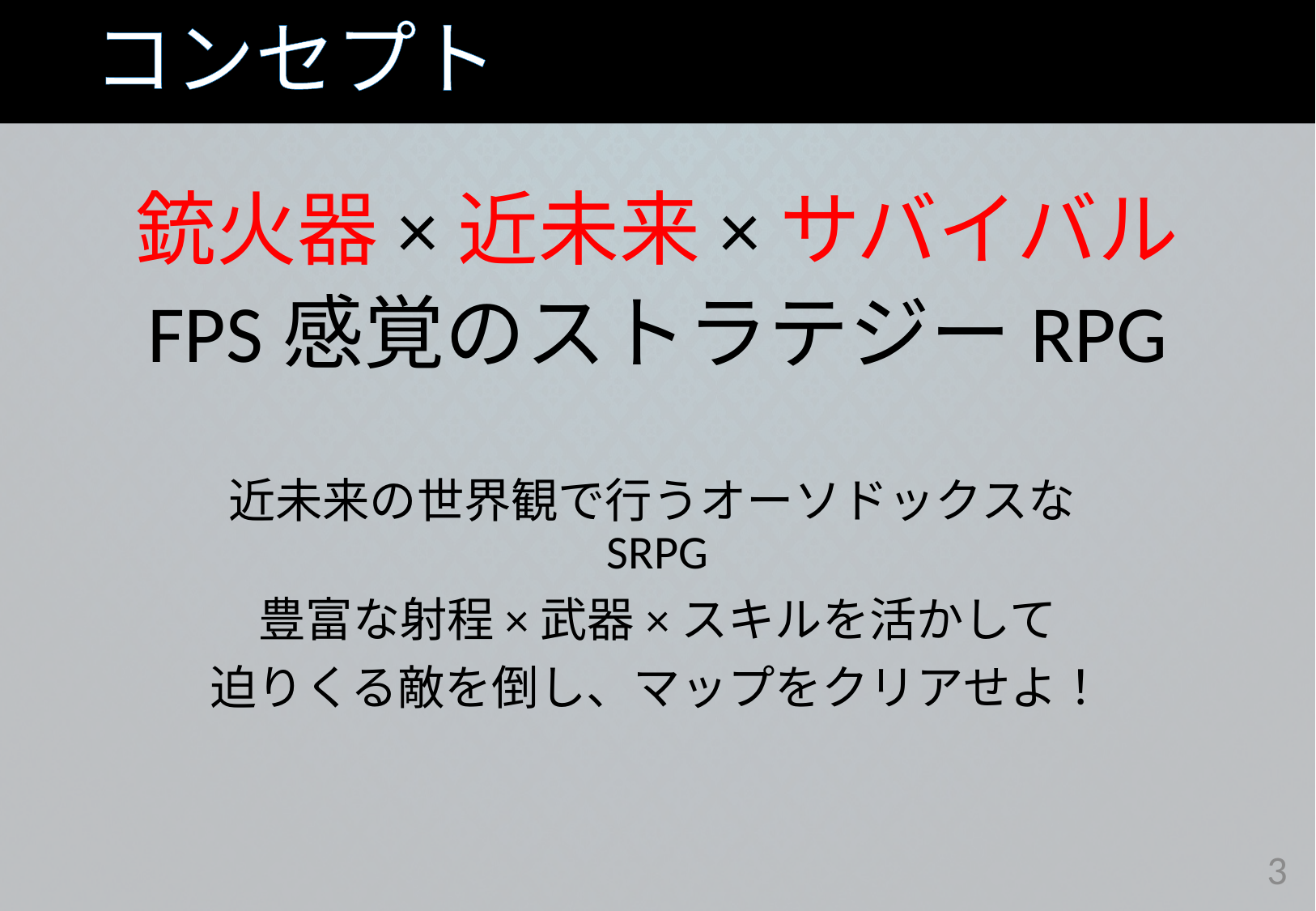

# コンセプト
銃火器×近未来×サバイバル
FPS感覚のストラテジーRPG
近未来の世界観で行うオーソドックスなSRPG
豊富な射程×武器×スキルを活かして
迫りくる敵を倒し、マップをクリアせよ！
3